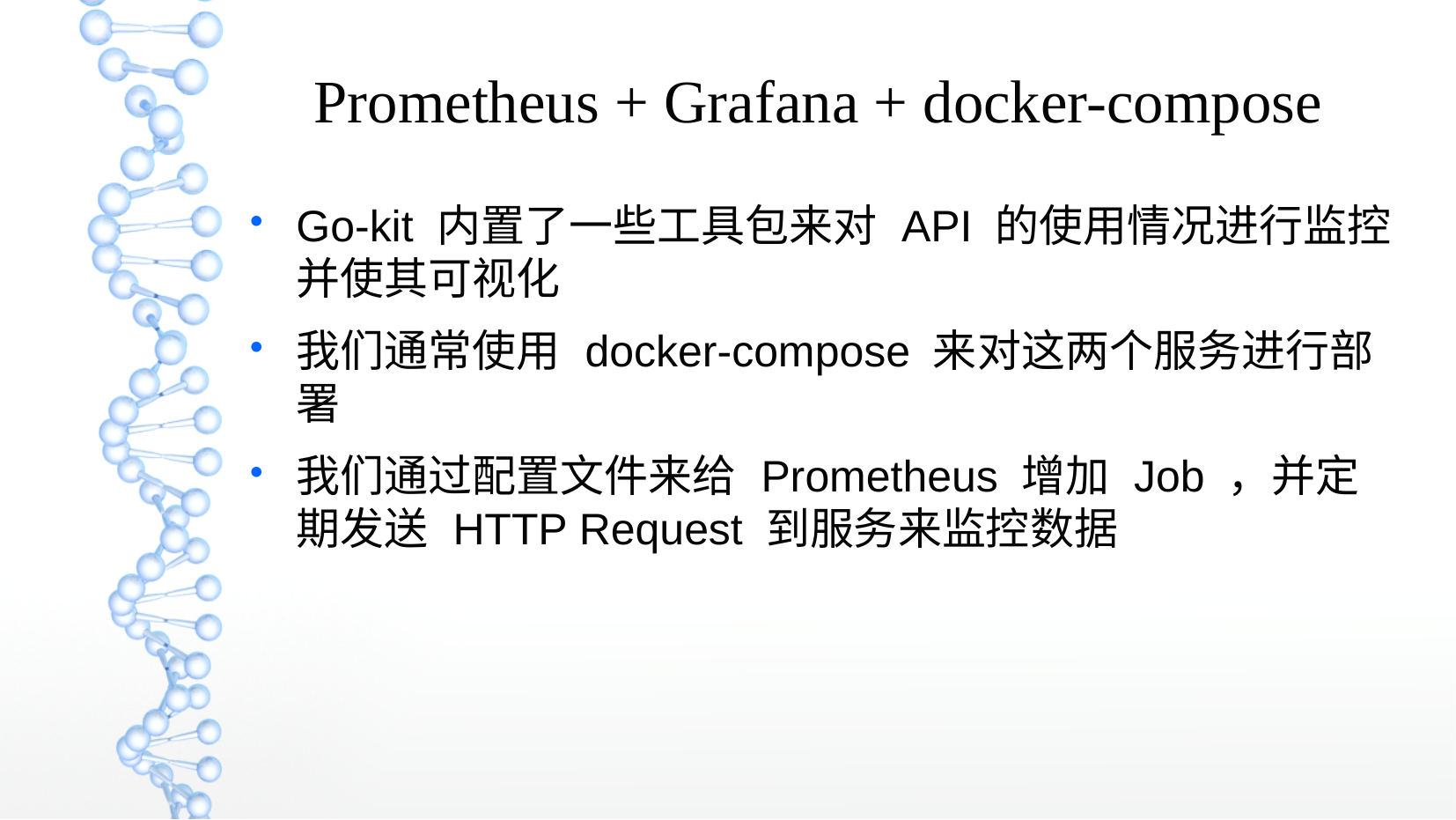

Prometheus + Grafana + docker-compose
Go-kit 内置了一些工具包来对 API 的使用情况进行监控并使其可视化
我们通常使用 docker-compose 来对这两个服务进行部署
我们通过配置文件来给 Prometheus 增加 Job ，并定期发送 HTTP Request 到服务来监控数据